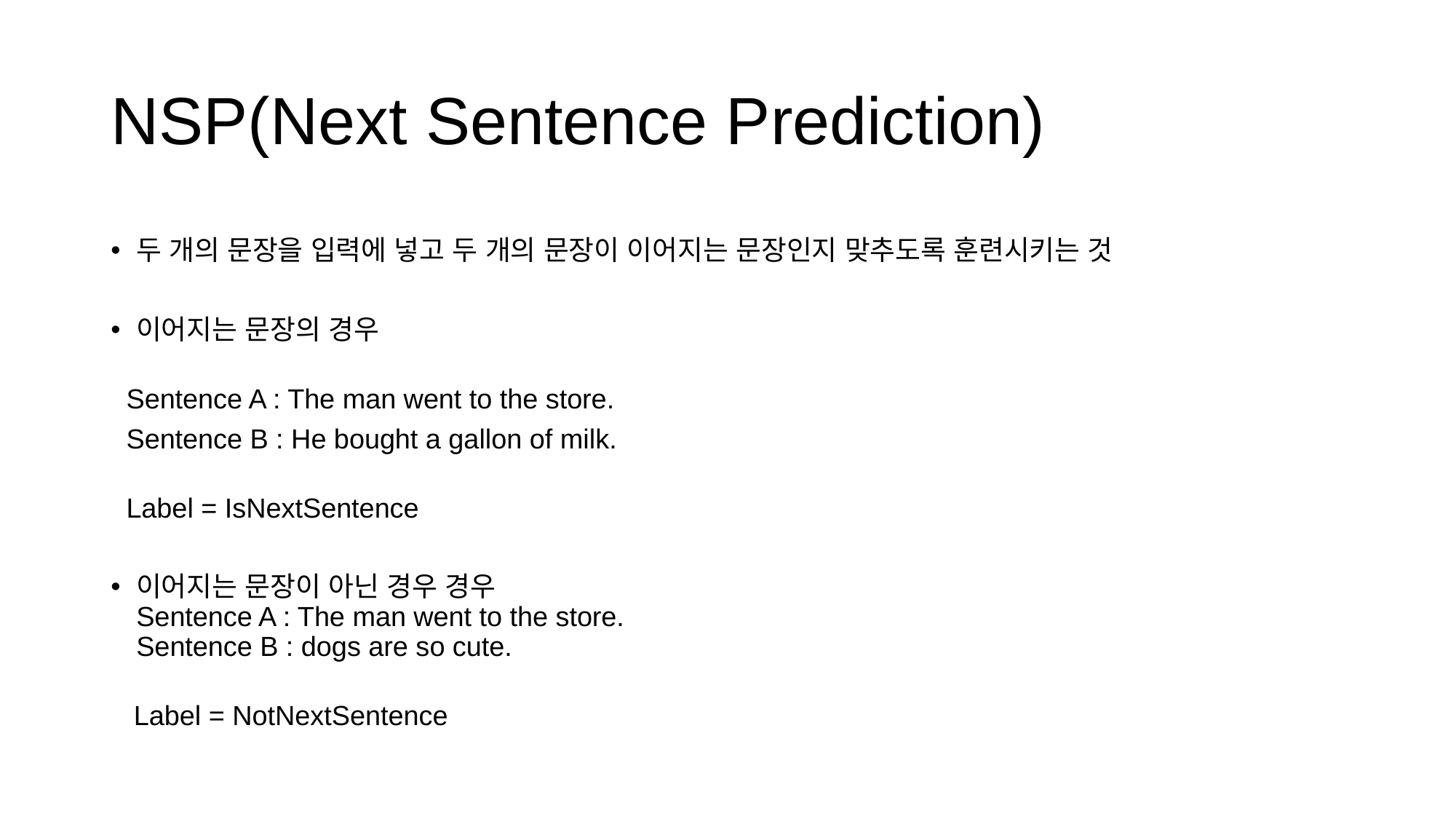

# NSP(Next Sentence Prediction)
두 개의 문장을 입력에 넣고 두 개의 문장이 이어지는 문장인지 맞추도록 훈련시키는 것

이어지는 문장의 경우
  Sentence A : The man went to the store.
  Sentence B : He bought a gallon of milk.
  Label = IsNextSentence

이어지는 문장이 아닌 경우 경우
Sentence A : The man went to the store.
Sentence B : dogs are so cute.
   Label = NotNextSentence